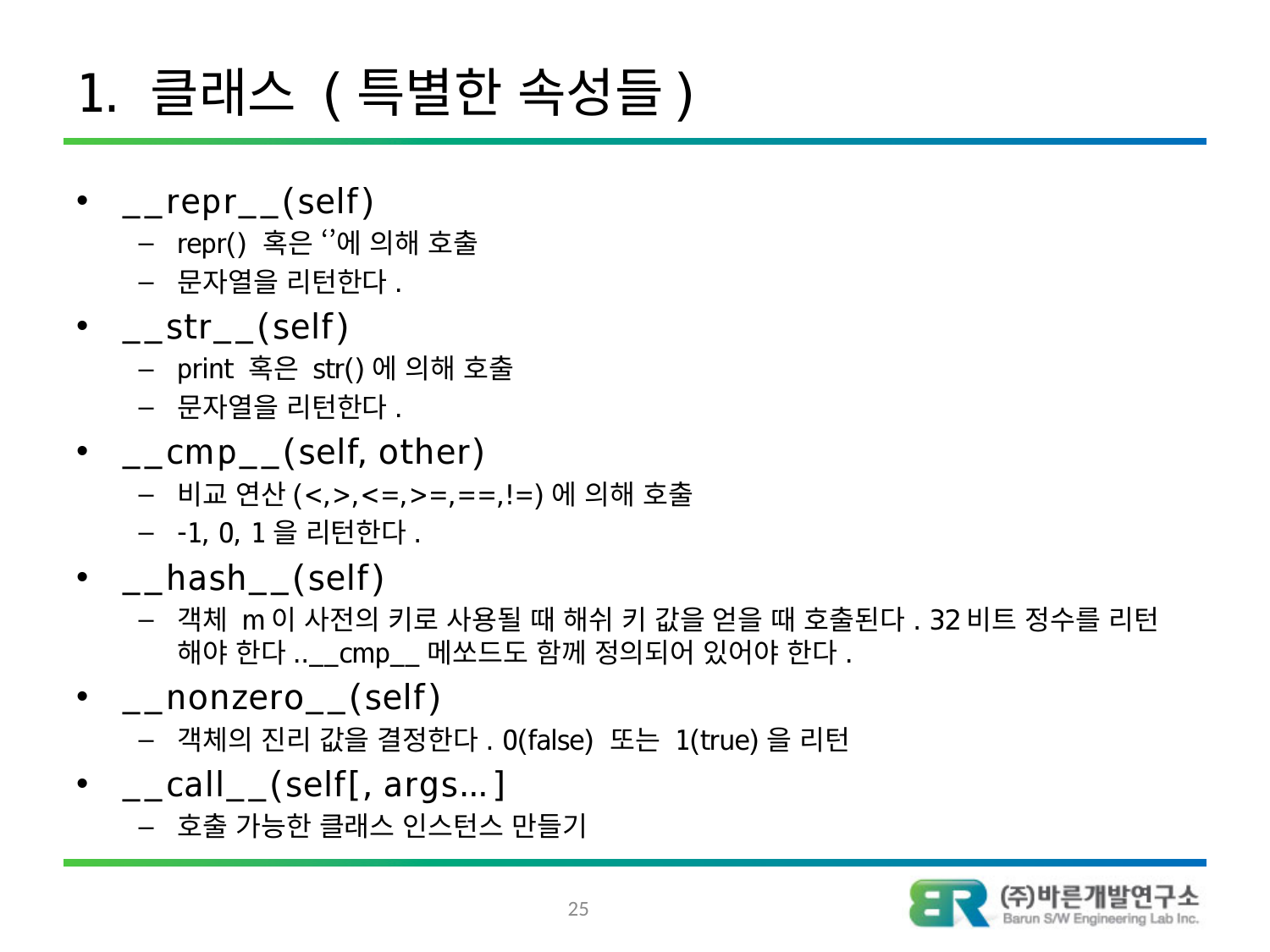

# 1. 클래스 (특별한 속성들)
__repr__(self)
repr() 혹은 ‘’에 의해 호출
문자열을 리턴한다.
__str__(self)
print 혹은 str()에 의해 호출
문자열을 리턴한다.
__cmp__(self, other)
비교 연산(<,>,<=,>=,==,!=)에 의해 호출
-1, 0, 1을 리턴한다.
__hash__(self)
객체 m이 사전의 키로 사용될 때 해쉬 키 값을 얻을 때 호출된다. 32비트 정수를 리턴 해야 한다..__cmp__메쏘드도 함께 정의되어 있어야 한다.
__nonzero__(self)
객체의 진리 값을 결정한다. 0(false) 또는 1(true)을 리턴
__call__(self[, args…]
호출 가능한 클래스 인스턴스 만들기

25